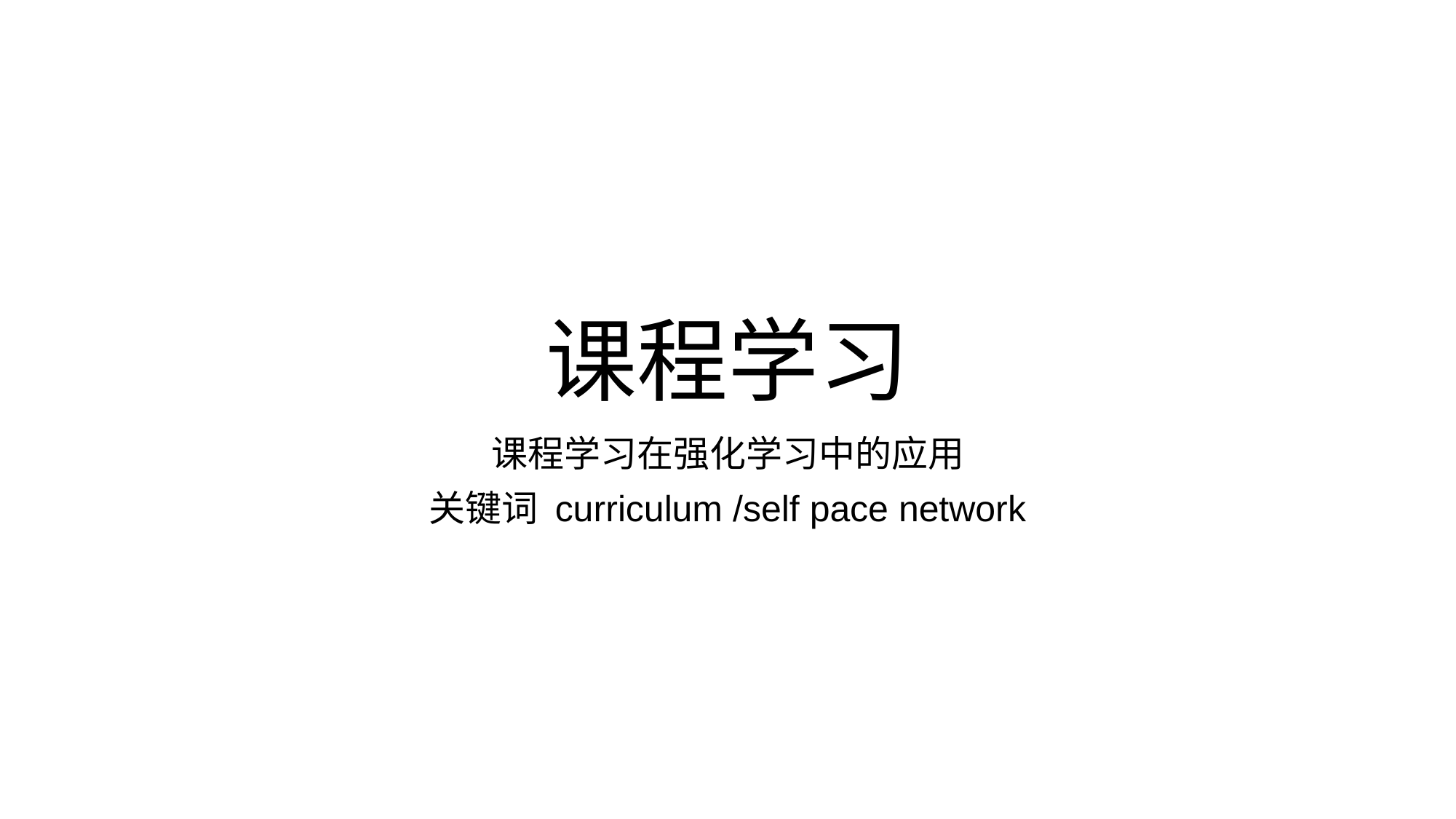

# 课程学习
课程学习在强化学习中的应用
关键词 curriculum /self pace network